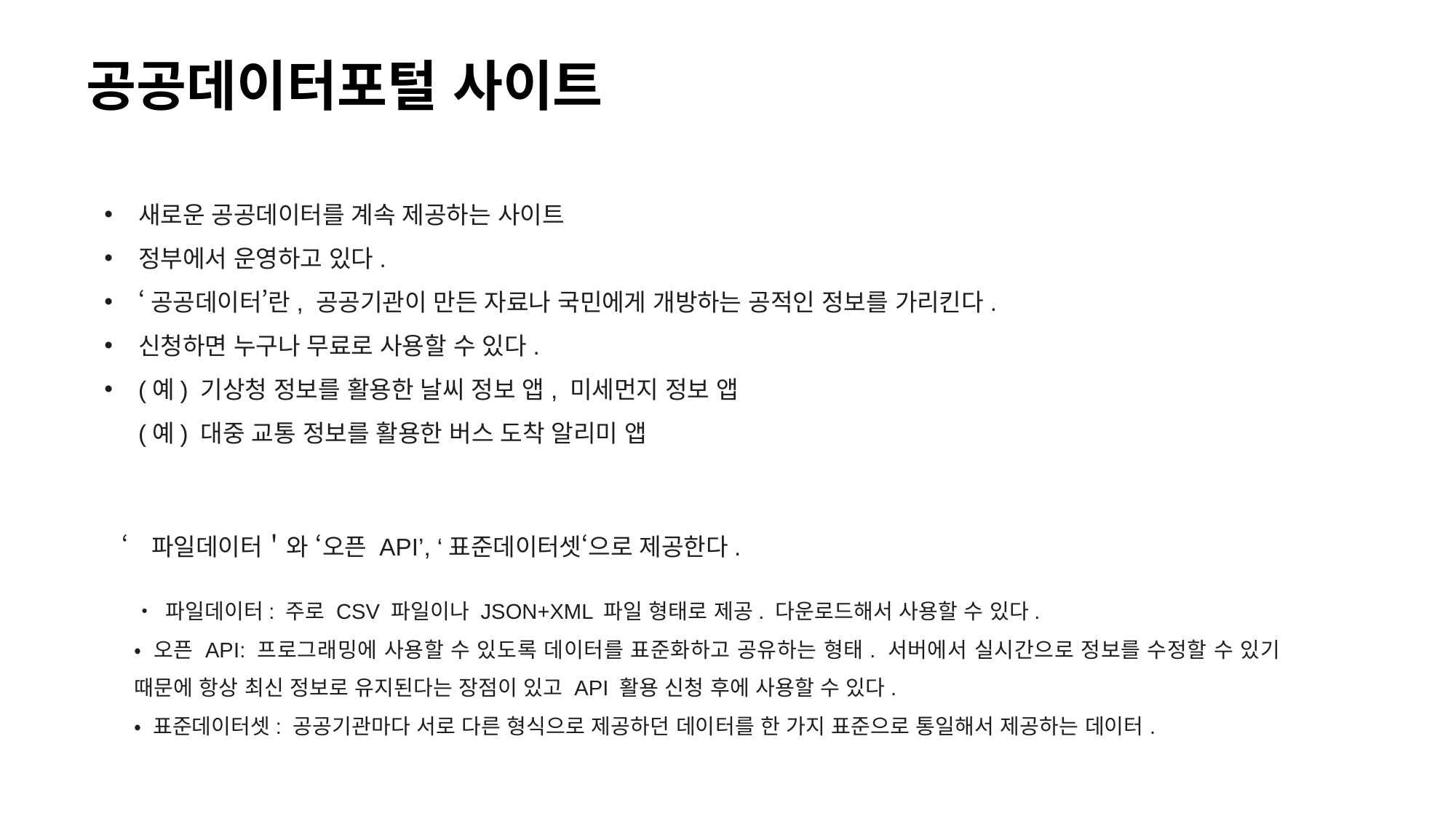

# 공공데이터포털 사이트
새로운 공공데이터를 계속 제공하는 사이트
정부에서 운영하고 있다.
‘공공데이터’란, 공공기관이 만든 자료나 국민에게 개방하는 공적인 정보를 가리킨다.
신청하면 누구나 무료로 사용할 수 있다.
(예) 기상청 정보를 활용한 날씨 정보 앱, 미세먼지 정보 앱
(예) 대중 교통 정보를 활용한 버스 도착 알리미 앱
‘파일데이터＇와 ‘오픈 API’, ‘표준데이터셋‘으로 제공한다.
• 파일데이터: 주로 CSV 파일이나 JSON+XML 파일 형태로 제공. 다운로드해서 사용할 수 있다.
• 오픈 API: 프로그래밍에 사용할 수 있도록 데이터를 표준화하고 공유하는 형태. 서버에서 실시간으로 정보를 수정할 수 있기 때문에 항상 최신 정보로 유지된다는 장점이 있고 API 활용 신청 후에 사용할 수 있다.
• 표준데이터셋: 공공기관마다 서로 다른 형식으로 제공하던 데이터를 한 가지 표준으로 통일해서 제공하는 데이터.